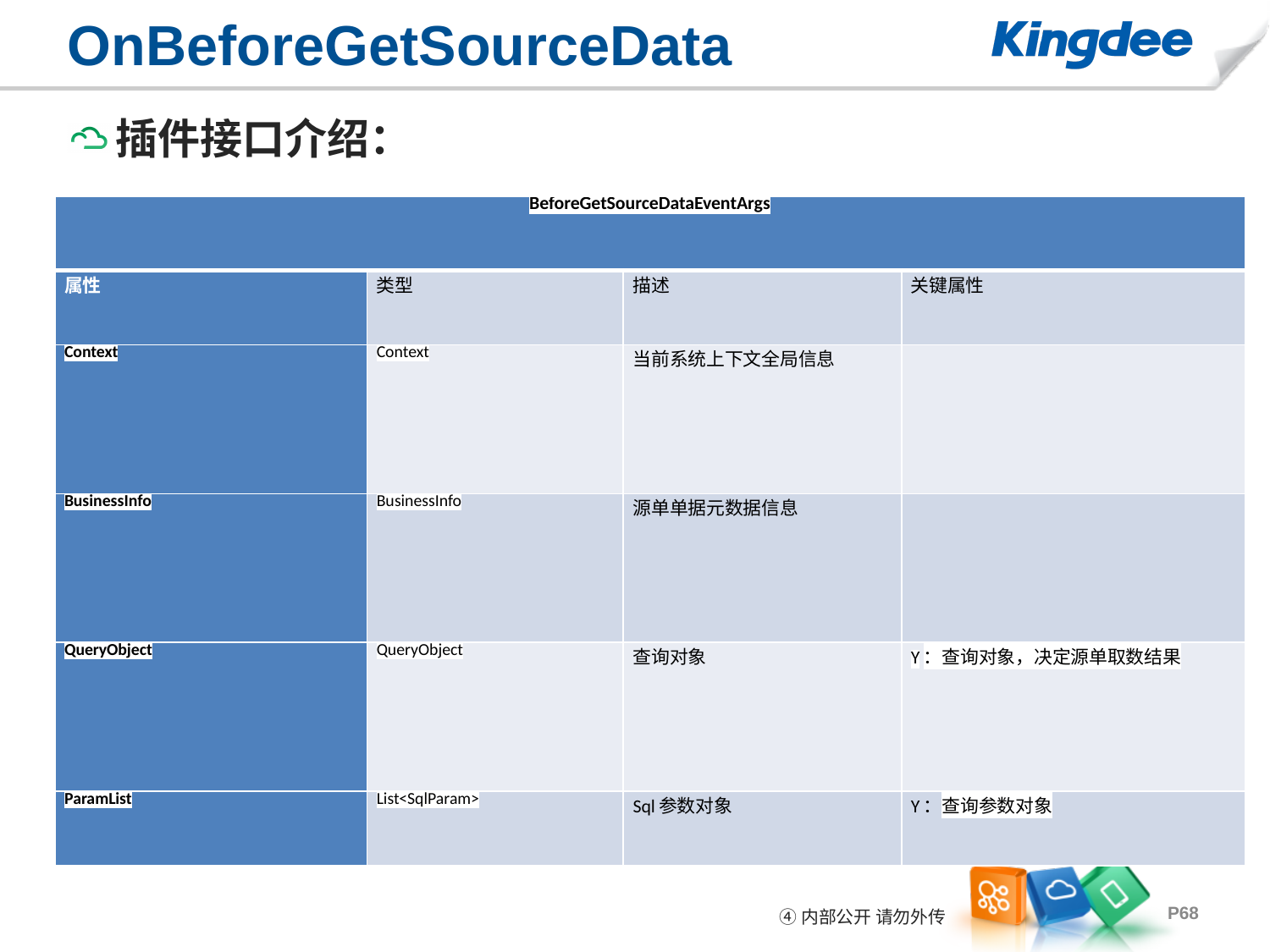

# OnBeforeGetSourceData
插件接口介绍：

| BeforeGetSourceDataEventArgs |  |  |  |
| --- | --- | --- | --- |
| 属性 | 类型 | 描述 | 关键属性 |
| Context | Context | 当前系统上下文全局信息 |  |
| BusinessInfo | BusinessInfo | 源单单据元数据信息 |  |
| QueryObject | QueryObject | 查询对象 | Y：查询对象，决定源单取数结果 |
| ParamList | List<SqlParam> | Sql参数对象 | Y：查询参数对象 |